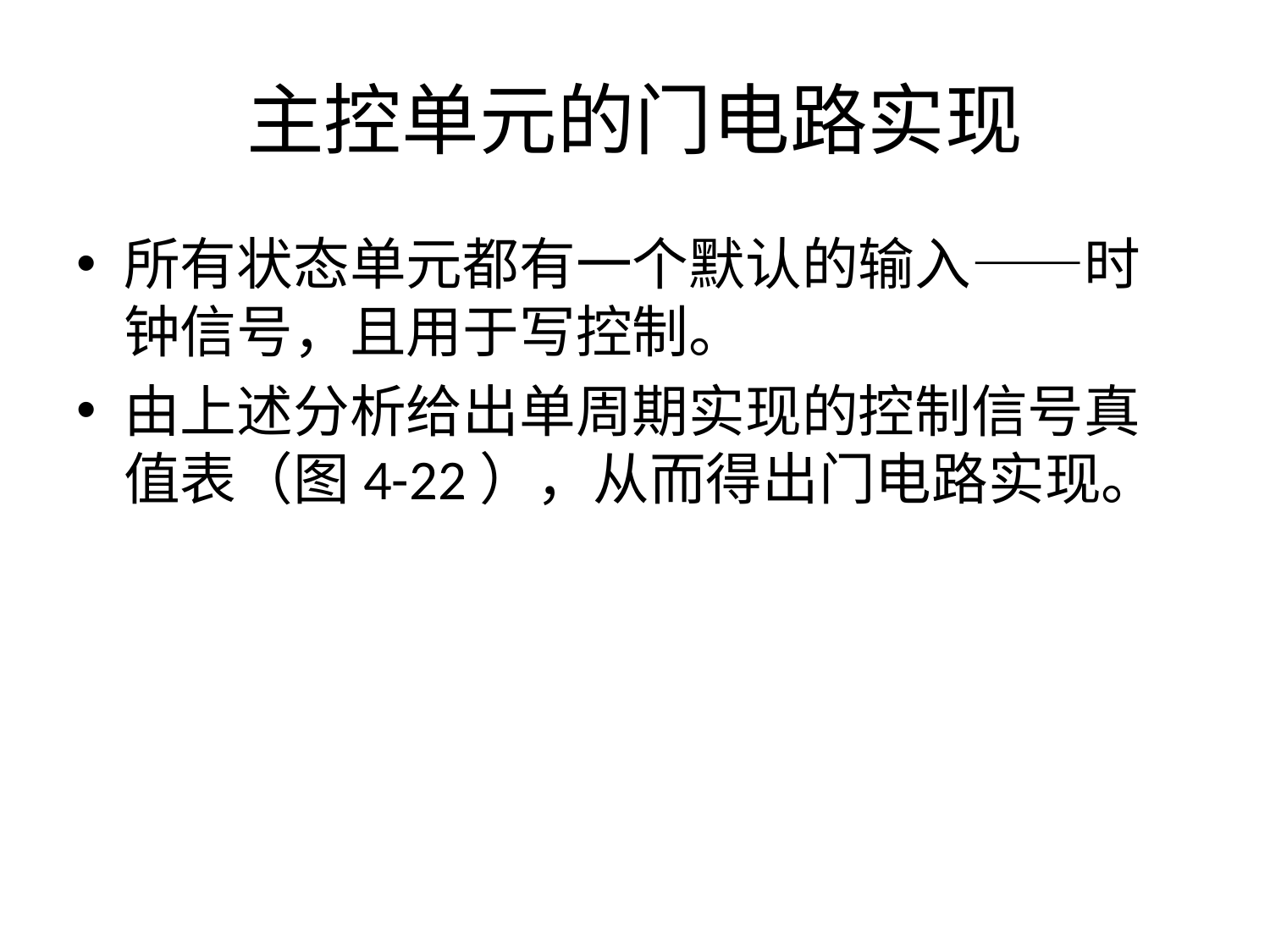

# 主控单元的门电路实现
所有状态单元都有一个默认的输入——时钟信号，且用于写控制。
由上述分析给出单周期实现的控制信号真值表（图4-22），从而得出门电路实现。